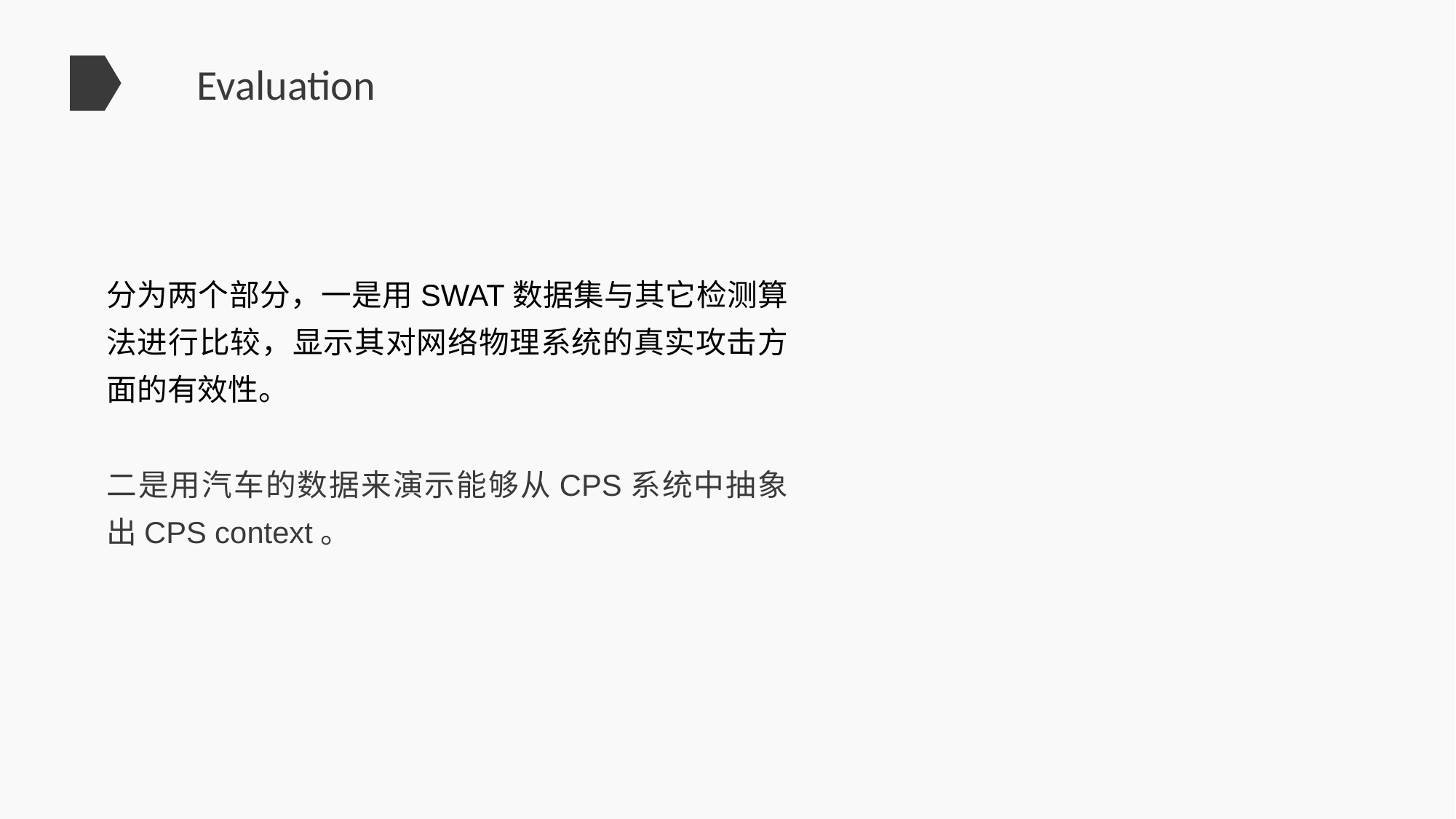

Evaluation

分为两个部分，一是用SWAT数据集与其它检测算法进行比较，显示其对网络物理系统的真实攻击方面的有效性。

二是用汽车的数据来演示能够从CPS系统中抽象出CPS context。